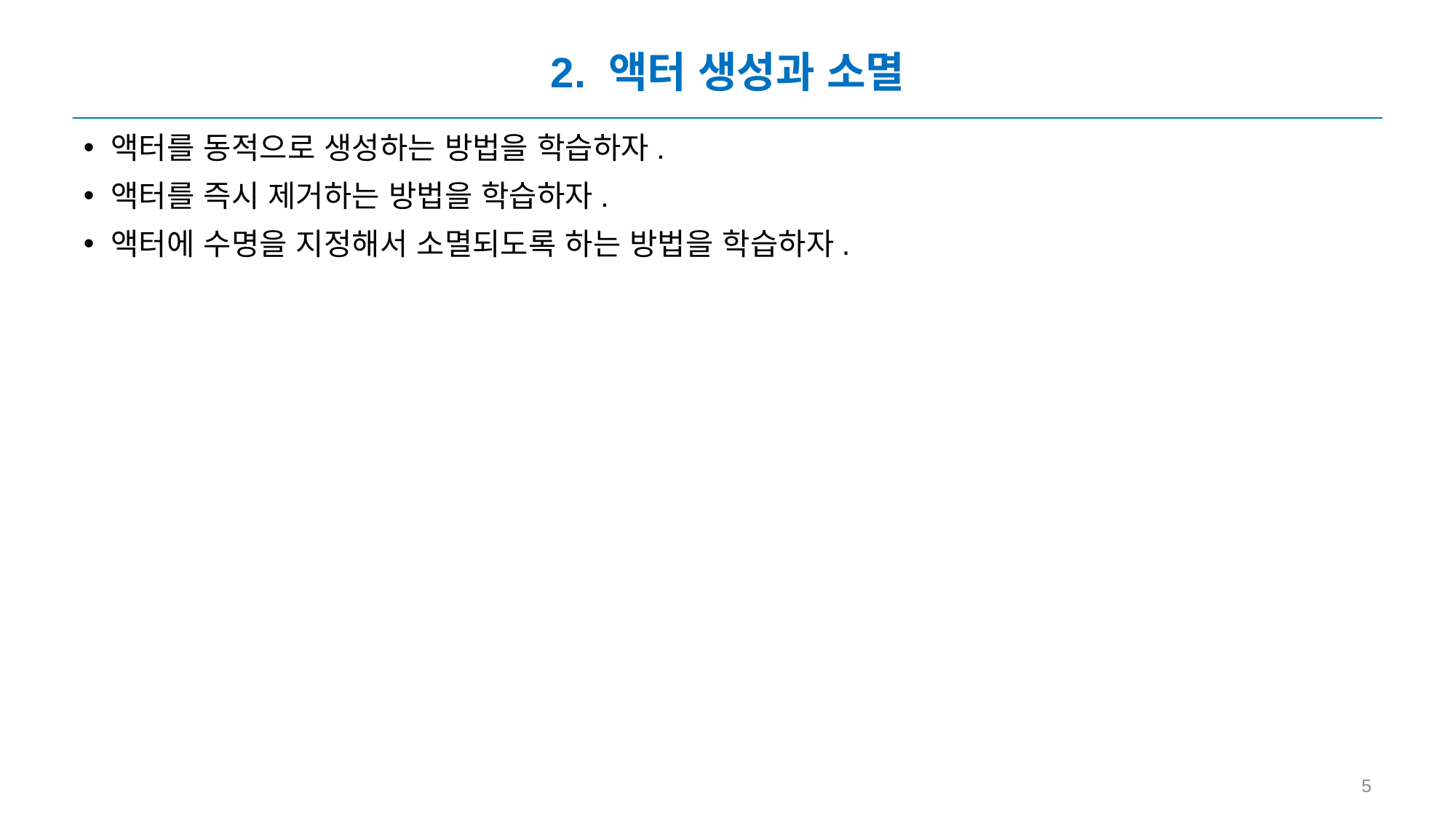

# 2. 액터 생성과 소멸
액터를 동적으로 생성하는 방법을 학습하자.
액터를 즉시 제거하는 방법을 학습하자.
액터에 수명을 지정해서 소멸되도록 하는 방법을 학습하자.

5